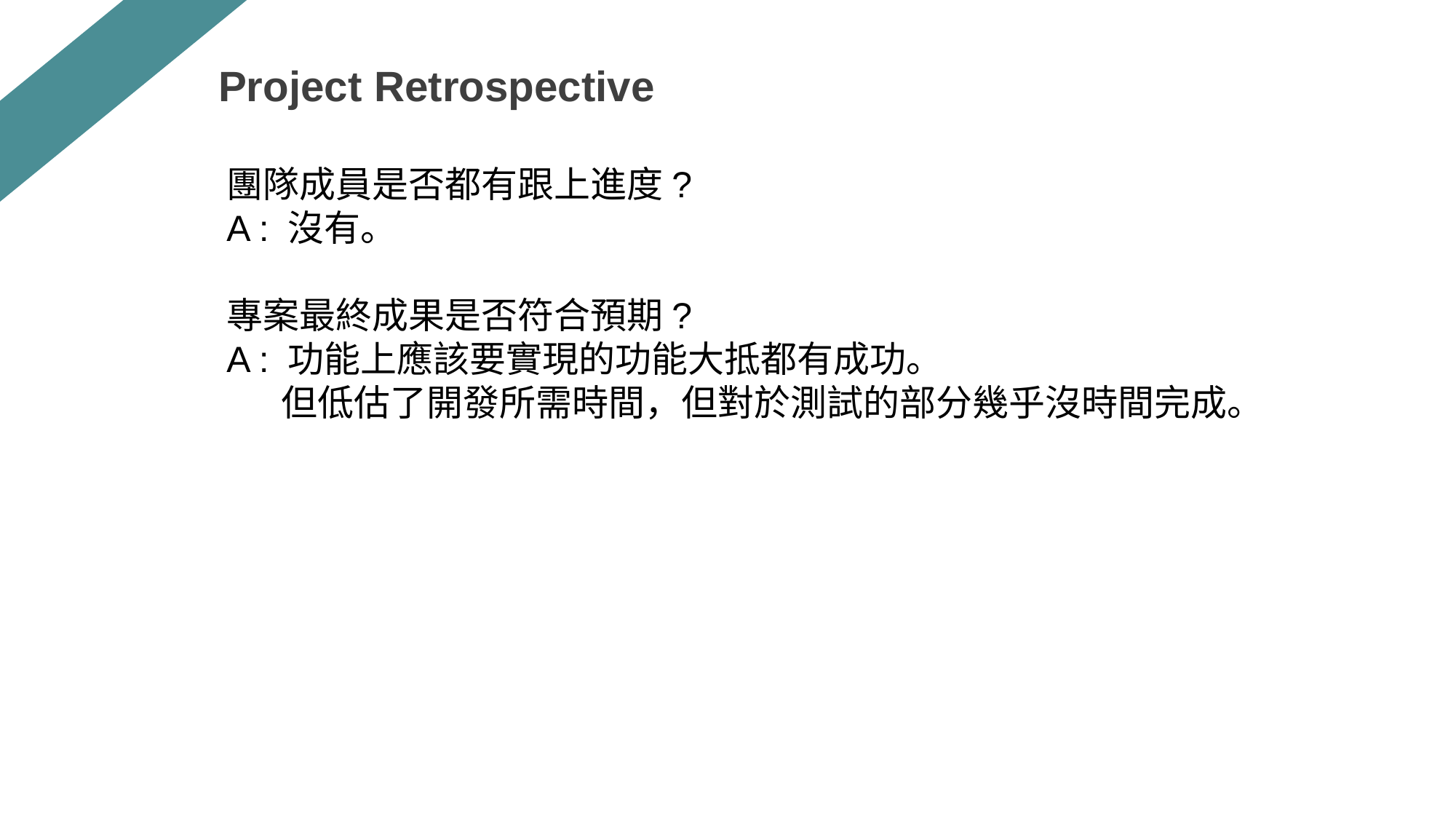

Project Retrospective
團隊成員是否都有跟上進度?
A : 沒有。

專案最終成果是否符合預期?
A : 功能上應該要實現的功能大抵都有成功。
但低估了開發所需時間，但對於測試的部分幾乎沒時間完成。